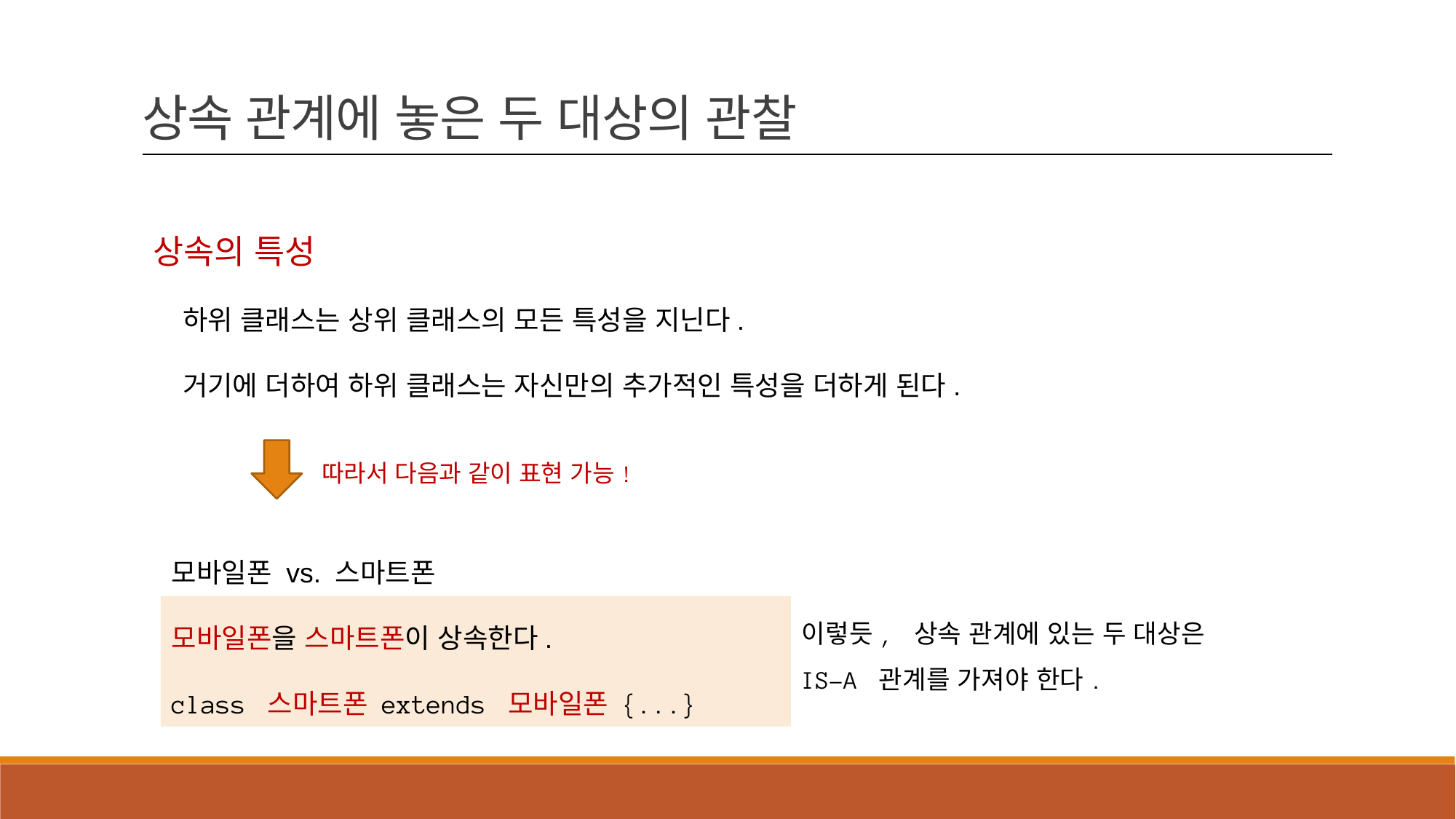

상속 관계에 놓은 두 대상의 관찰
상속의 특성
   하위 클래스는 상위 클래스의 모든 특성을 지닌다.
   거기에 더하여 하위 클래스는 자신만의 추가적인 특성을 더하게 된다.
따라서 다음과 같이 표현 가능!

모바일폰 vs. 스마트폰
모바일폰을 스마트폰이 상속한다.
class 스마트폰 extends 모바일폰 {...}

이렇듯, 상속 관계에 있는 두 대상은
IS-A 관계를 가져야 한다.